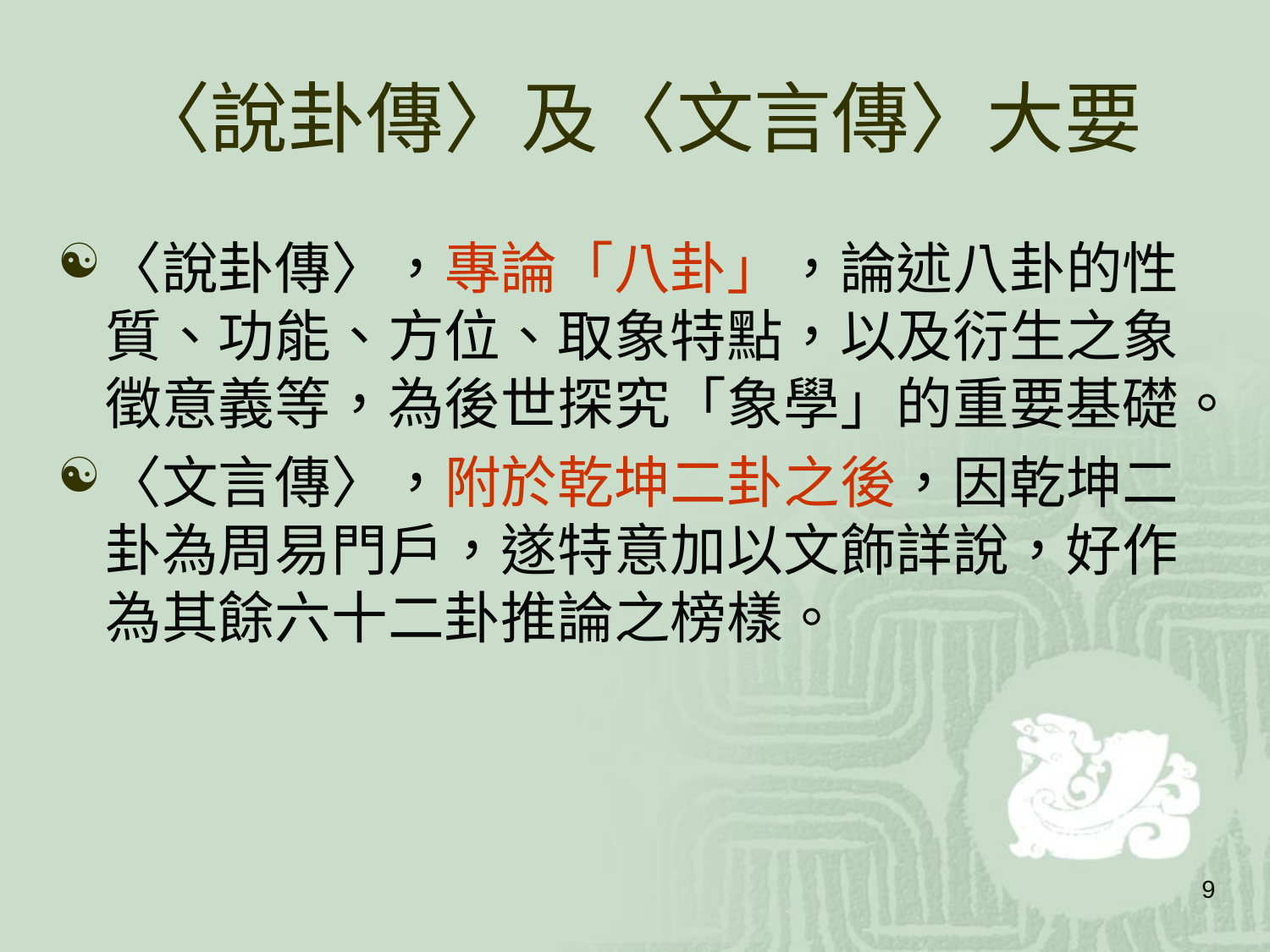

# 〈說卦傳〉及〈文言傳〉大要
〈說卦傳〉，專論「八卦」，論述八卦的性質、功能、方位、取象特點，以及衍生之象徵意義等，為後世探究「象學」的重要基礎。
〈文言傳〉，附於乾坤二卦之後，因乾坤二卦為周易門戶，遂特意加以文飾詳說，好作為其餘六十二卦推論之榜樣。

9